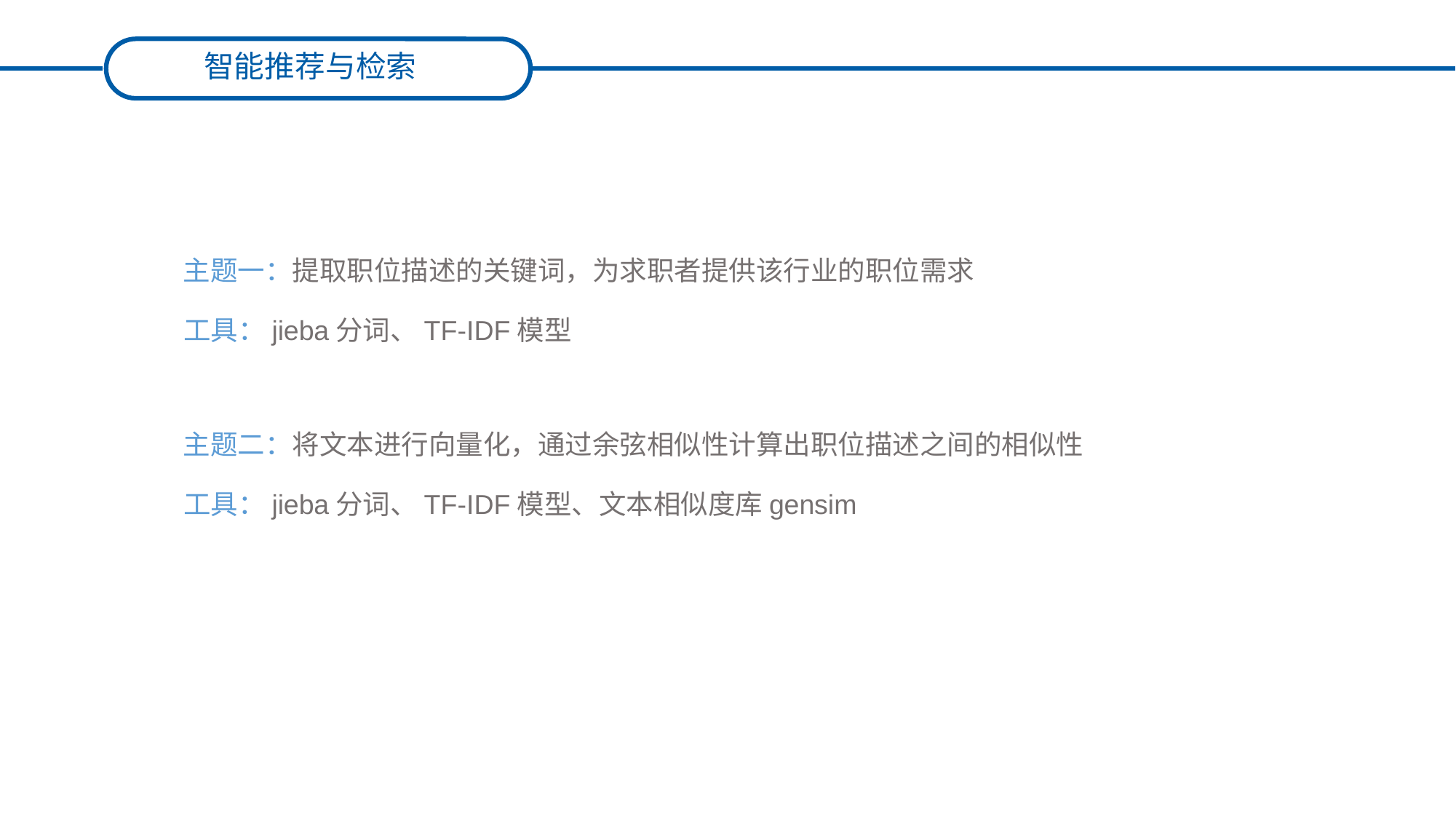

智能推荐与检索

主题一：提取职位描述的关键词，为求职者提供该行业的职位需求
工具：jieba分词、TF-IDF模型
主题二：将文本进行向量化，通过余弦相似性计算出职位描述之间的相似性
工具：jieba分词、TF-IDF模型、文本相似度库gensim